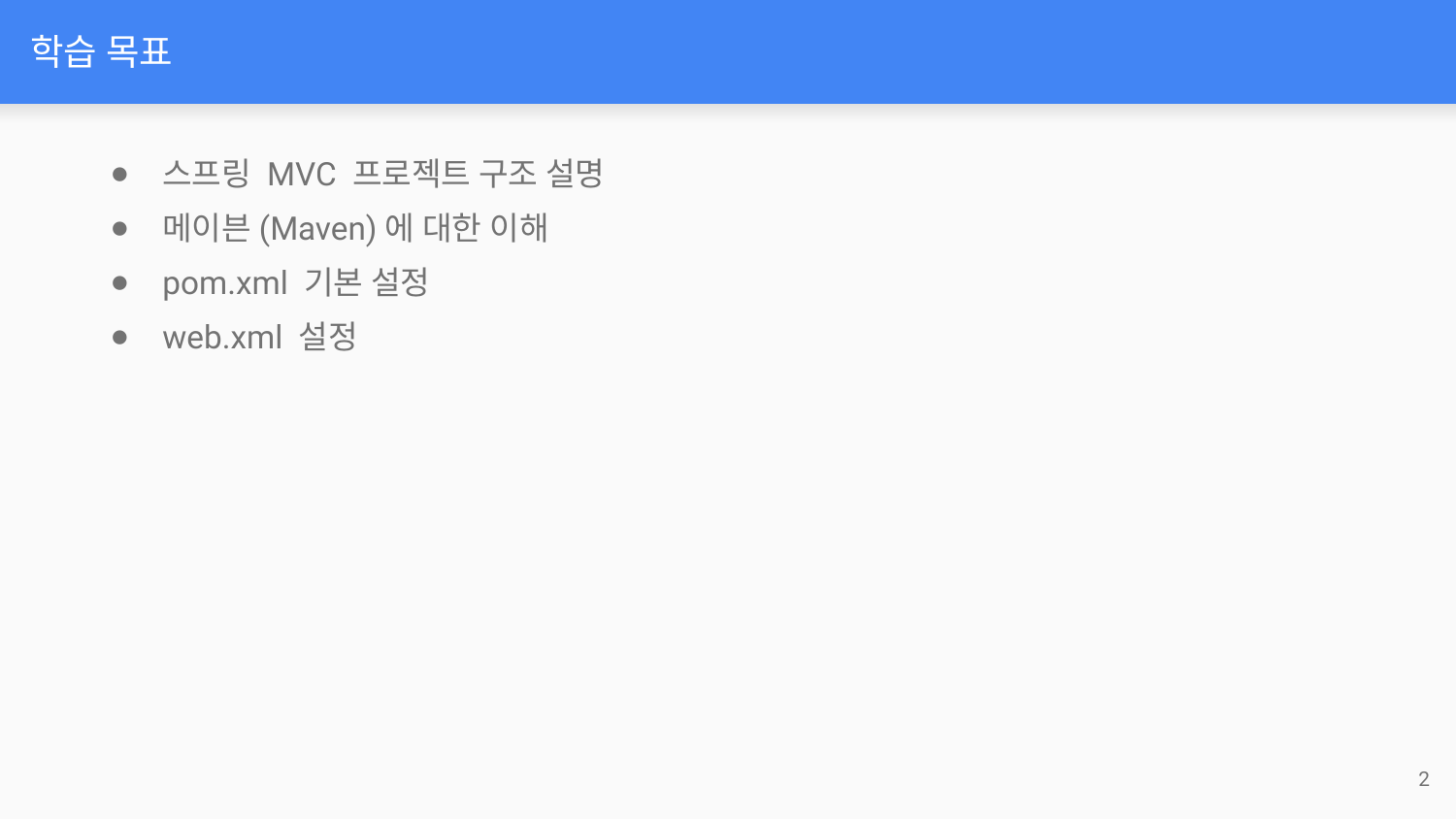

# 학습 목표
스프링 MVC 프로젝트 구조 설명
메이븐(Maven)에 대한 이해
pom.xml 기본 설정
web.xml 설정

2